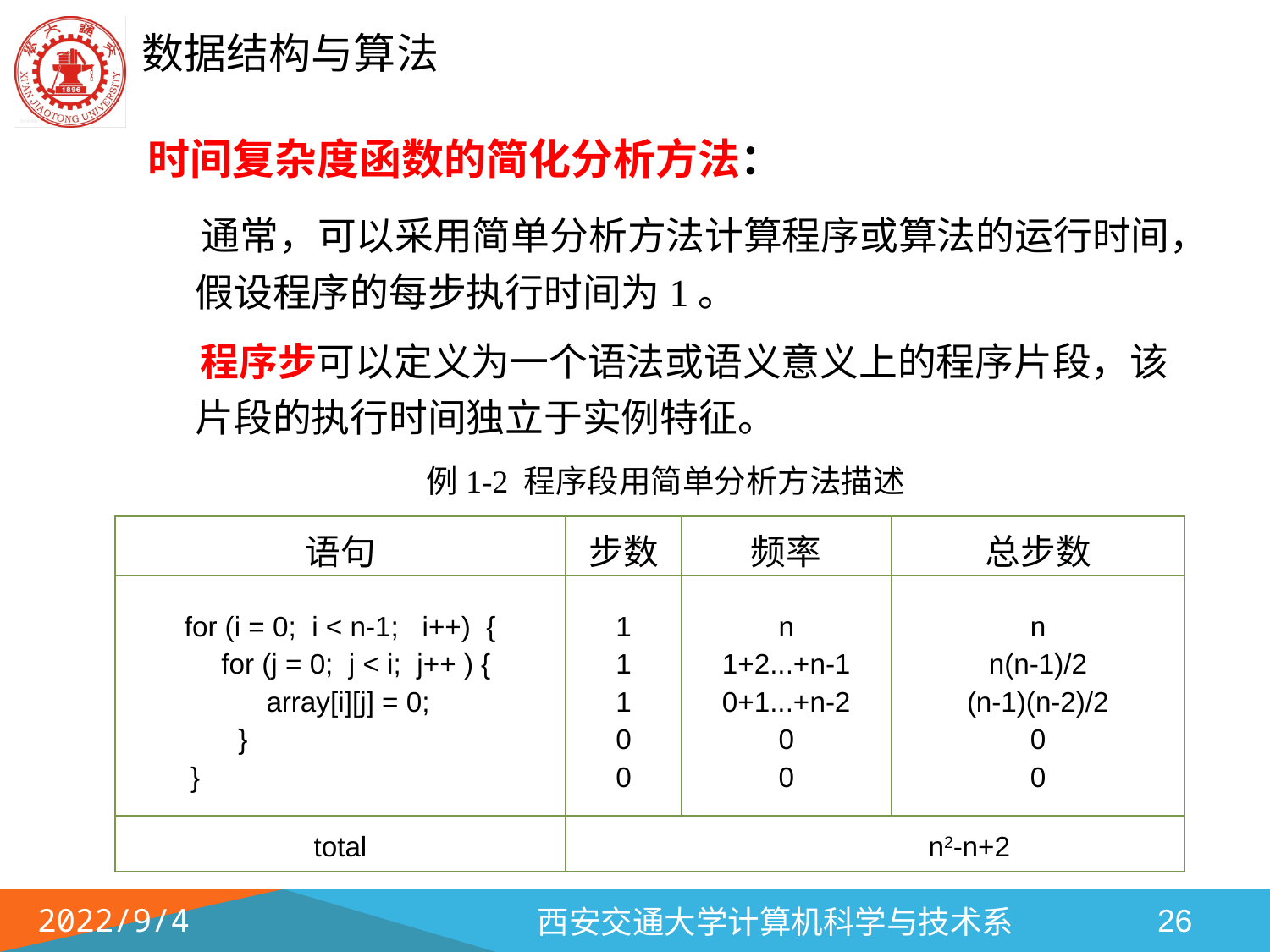

时间复杂度函数的简化分析方法：
     通常，可以采用简单分析方法计算程序或算法的运行时间，假设程序的每步执行时间为1。
     程序步可以定义为一个语法或语义意义上的程序片段，该片段的执行时间独立于实例特征。
例1-2 程序段用简单分析方法描述
| 语句 | 步数 | 频率 | 总步数 |
| --- | --- | --- | --- |
| for (i = 0; i < n-1; i++) { for (j = 0; j < i; j++ ) { array[i][j] = 0; } } | 1 1 1 0 0 | n 1+2...+n-1 0+1...+n-2 0 0 | n n(n-1)/2 (n-1)(n-2)/2 0 0 |
| total | n2-n+2 |  |  |